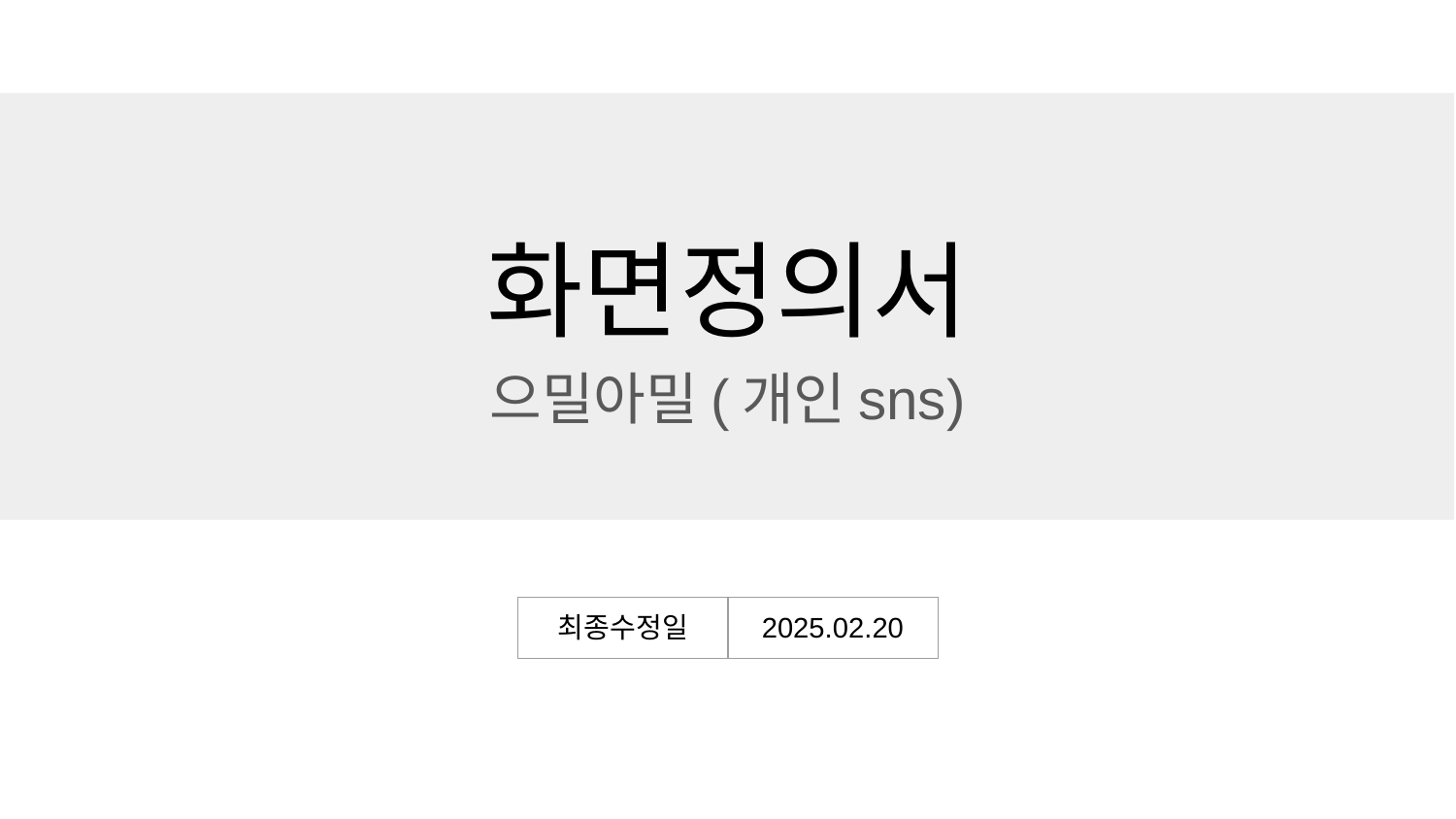

# 화면정의서
으밀아밀(개인sns)
| 최종수정일 | 2025.02.20 |
| --- | --- |